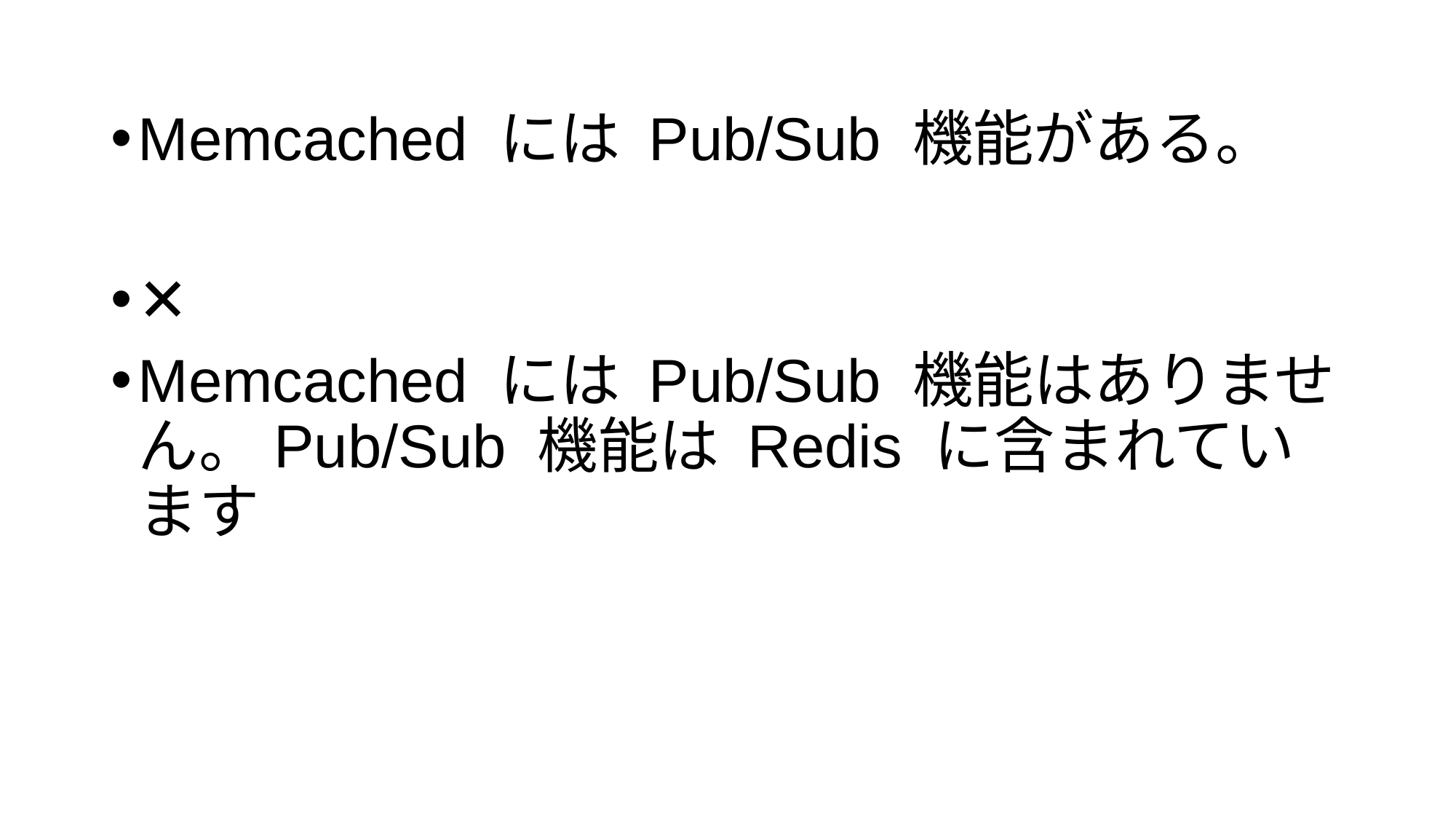

Memcached には Pub/Sub 機能がある。

✕
Memcached には Pub/Sub 機能はありません。Pub/Sub 機能は Redis に含まれています